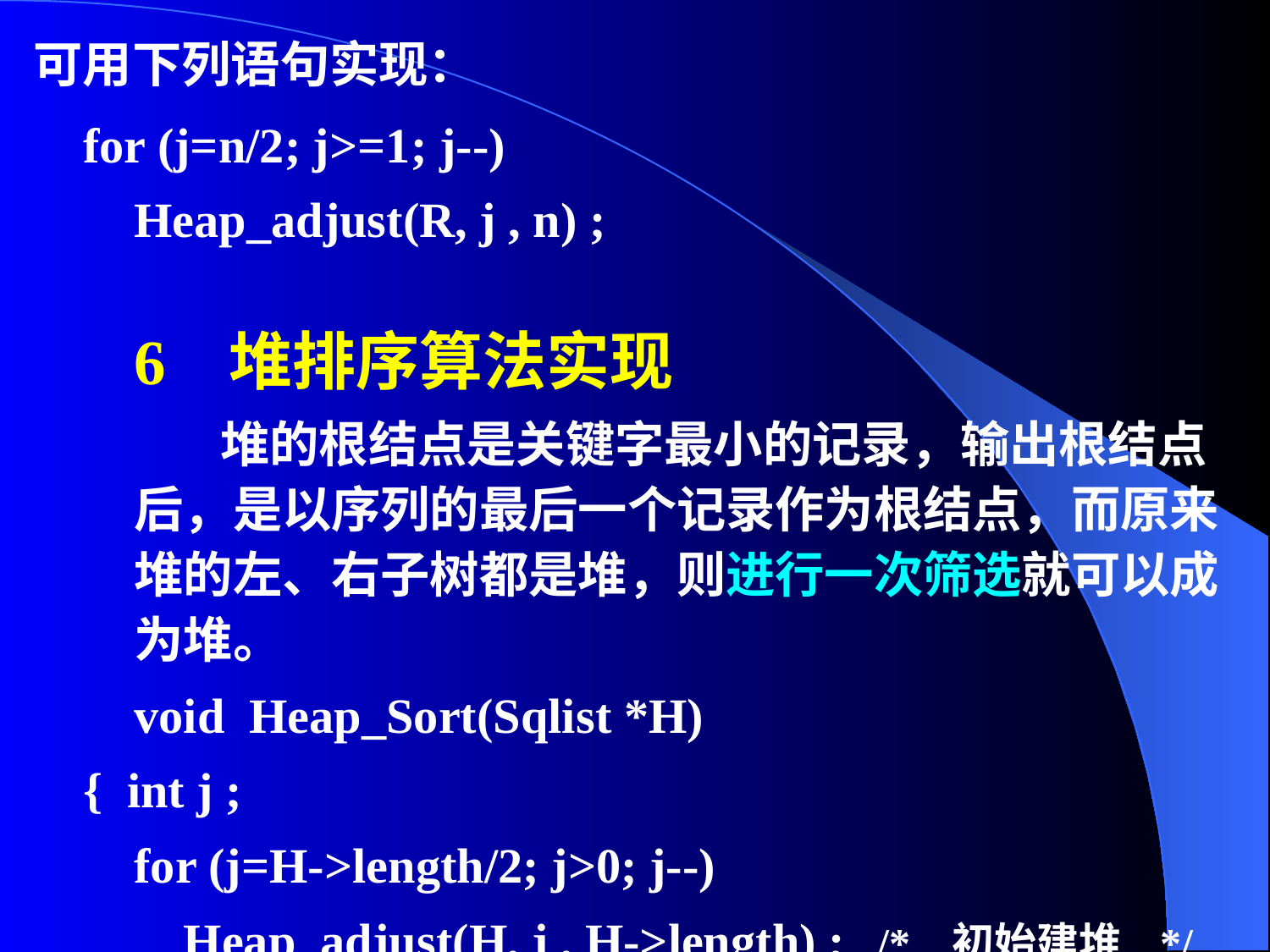

可用下列语句实现：
for (j=n/2; j>=1; j--)
Heap_adjust(R, j , n) ;

6   堆排序算法实现
        堆的根结点是关键字最小的记录，输出根结点后，是以序列的最后一个记录作为根结点，而原来堆的左、右子树都是堆，则进行一次筛选就可以成为堆。
void  Heap_Sort(Sqlist *H)
{  int j ;
for (j=H->length/2; j>0; j--)
Heap_adjust(H, j , H->length) ;   /*   初始建堆   */